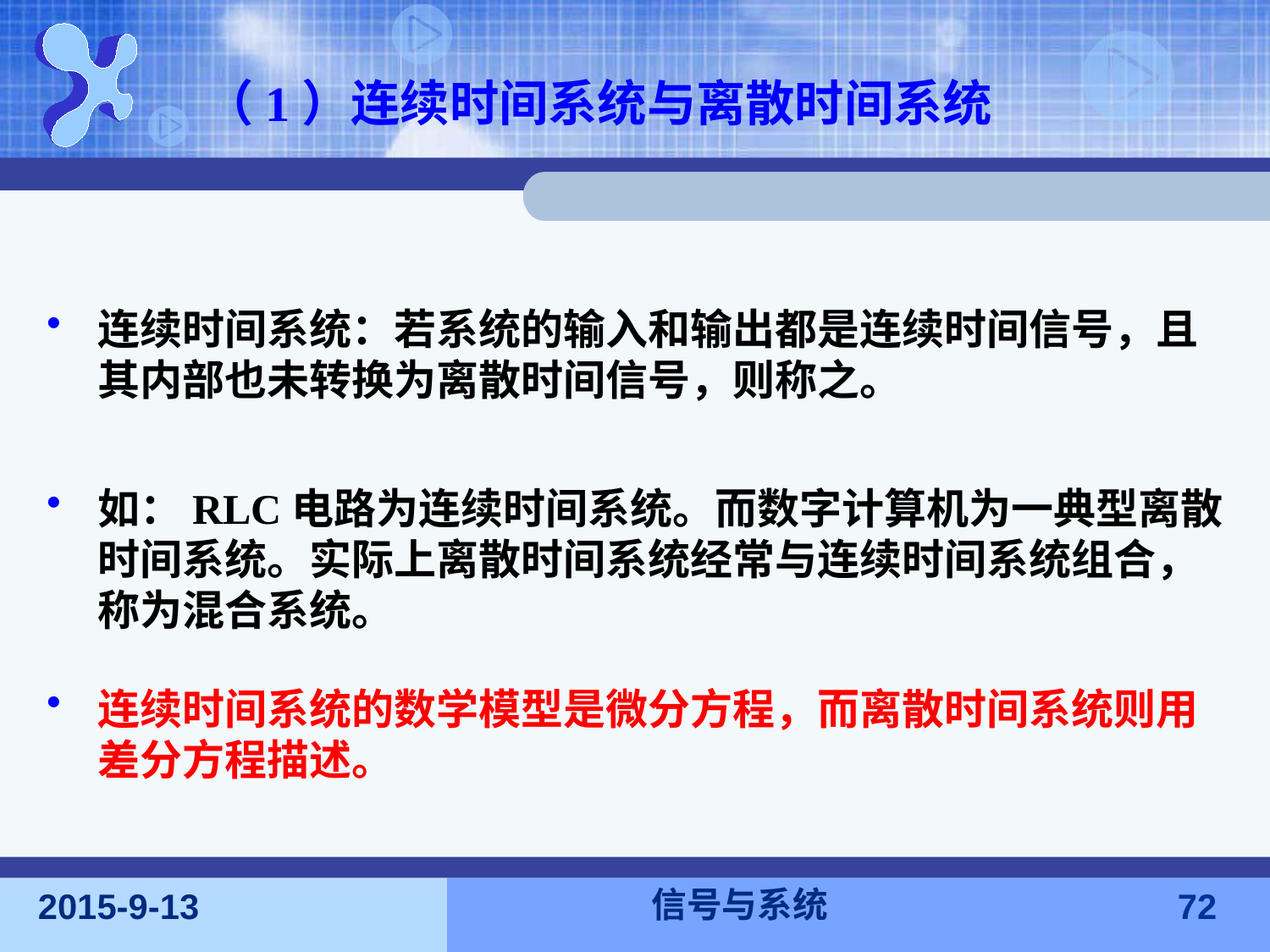

（1）连续时间系统与离散时间系统
连续时间系统：若系统的输入和输出都是连续时间信号，且其内部也未转换为离散时间信号，则称之。
如：RLC电路为连续时间系统。而数字计算机为一典型离散时间系统。实际上离散时间系统经常与连续时间系统组合，称为混合系统。
连续时间系统的数学模型是微分方程，而离散时间系统则用差分方程描述。
信号与系统
2015-9-13
72